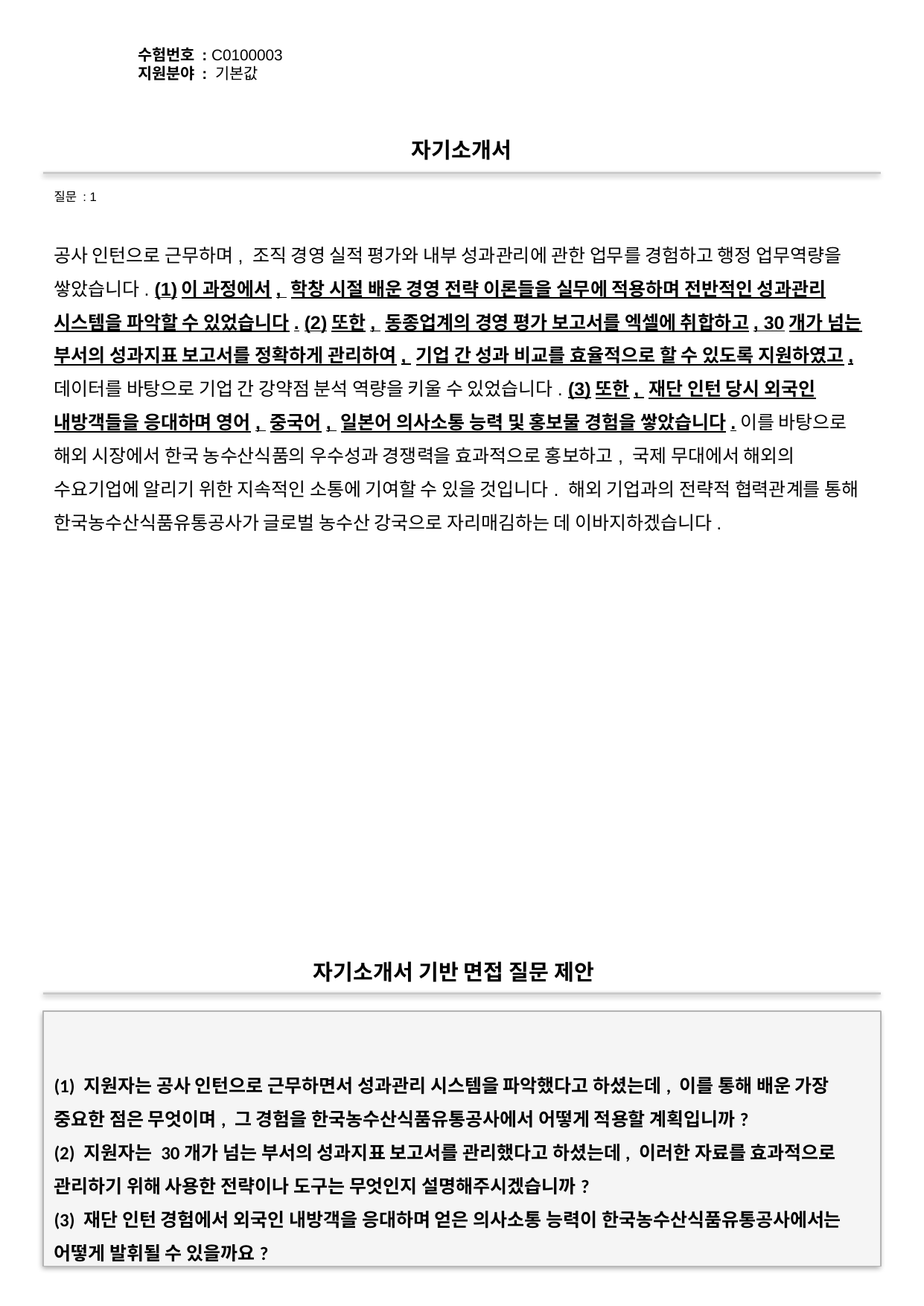

수험번호 : C0100003
지원분야 : 기본값
#

자기소개서

질문 : 1

공사 인턴으로 근무하며, 조직 경영 실적 평가와 내부 성과관리에 관한 업무를 경험하고 행정 업무역량을 쌓았습니다. (1)이 과정에서, 학창 시절 배운 경영 전략 이론들을 실무에 적용하며 전반적인 성과관리 시스템을 파악할 수 있었습니다. (2)또한, 동종업계의 경영 평가 보고서를 엑셀에 취합하고, 30개가 넘는 부서의 성과지표 보고서를 정확하게 관리하여, 기업 간 성과 비교를 효율적으로 할 수 있도록 지원하였고, 데이터를 바탕으로 기업 간 강약점 분석 역량을 키울 수 있었습니다. (3)또한, 재단 인턴 당시 외국인 내방객들을 응대하며 영어, 중국어, 일본어 의사소통 능력 및 홍보물 경험을 쌓았습니다.이를 바탕으로 해외 시장에서 한국 농수산식품의 우수성과 경쟁력을 효과적으로 홍보하고, 국제 무대에서 해외의 수요기업에 알리기 위한 지속적인 소통에 기여할 수 있을 것입니다. 해외 기업과의 전략적 협력관계를 통해 한국농수산식품유통공사가 글로벌 농수산 강국으로 자리매김하는 데 이바지하겠습니다.

자기소개서 기반 면접 질문 제안

(1) 지원자는 공사 인턴으로 근무하면서 성과관리 시스템을 파악했다고 하셨는데, 이를 통해 배운 가장 중요한 점은 무엇이며, 그 경험을 한국농수산식품유통공사에서 어떻게 적용할 계획입니까?
(2) 지원자는 30개가 넘는 부서의 성과지표 보고서를 관리했다고 하셨는데, 이러한 자료를 효과적으로 관리하기 위해 사용한 전략이나 도구는 무엇인지 설명해주시겠습니까?
(3) 재단 인턴 경험에서 외국인 내방객을 응대하며 얻은 의사소통 능력이 한국농수산식품유통공사에서는 어떻게 발휘될 수 있을까요?